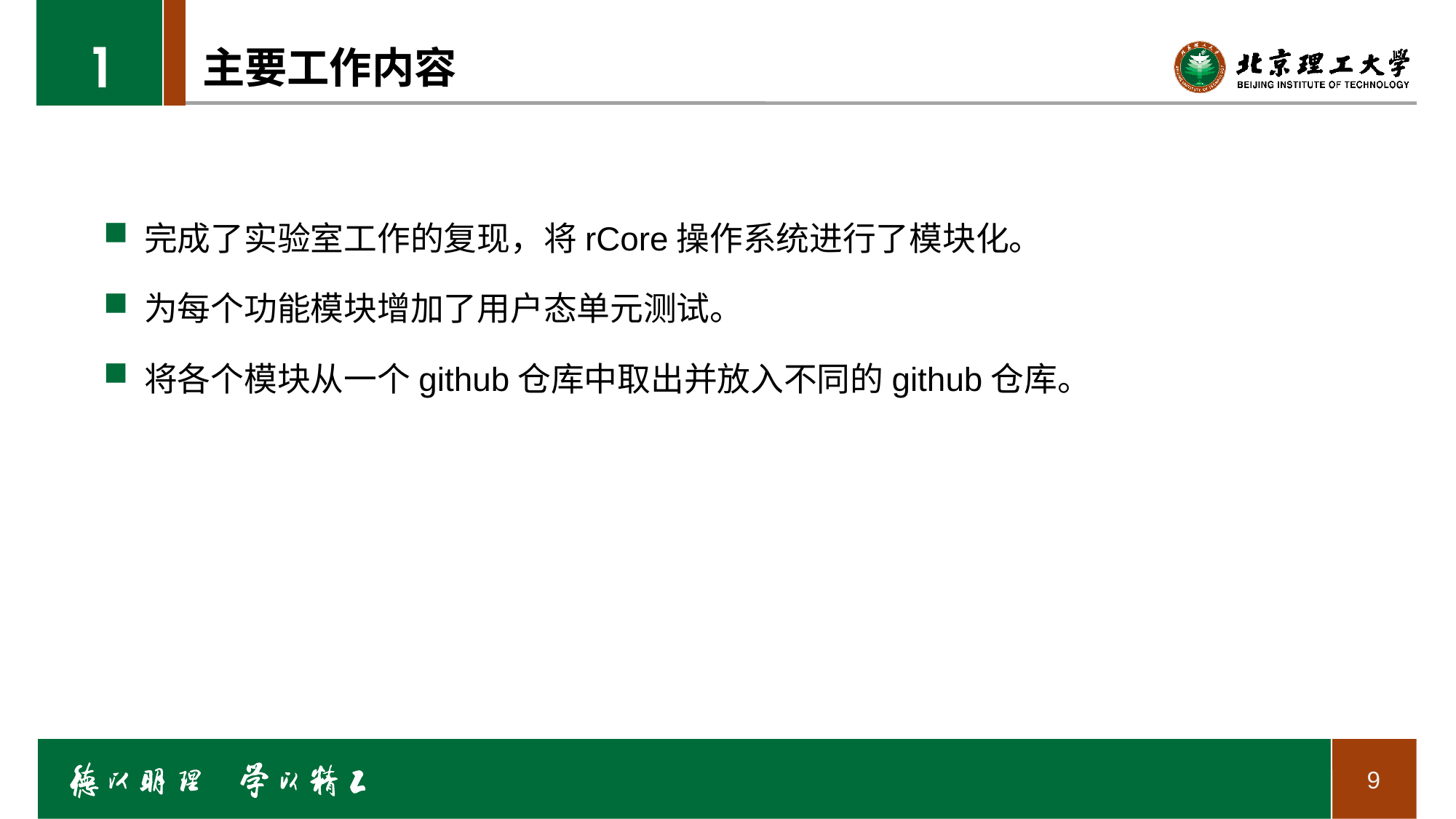

1
# 主要工作内容
完成了实验室工作的复现，将rCore操作系统进行了模块化。
为每个功能模块增加了用户态单元测试。
将各个模块从一个github仓库中取出并放入不同的github仓库。